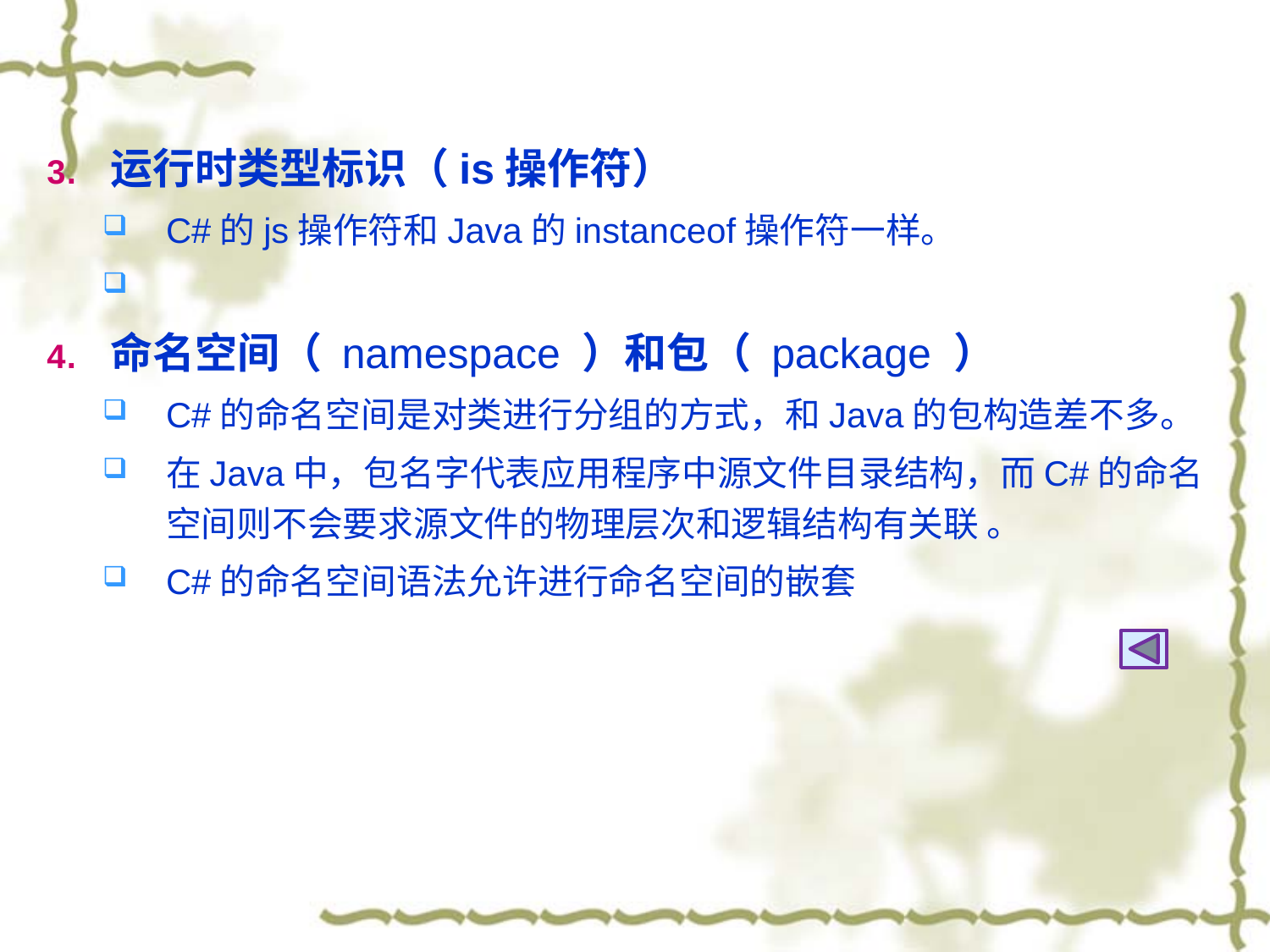

运行时类型标识（is操作符）
C#的js操作符和Java的instanceof操作符一样。

命名空间（ namespace ）和包（ package ）
C#的命名空间是对类进行分组的方式，和Java的包构造差不多。
在Java中，包名字代表应用程序中源文件目录结构，而C#的命名空间则不会要求源文件的物理层次和逻辑结构有关联 。
C#的命名空间语法允许进行命名空间的嵌套